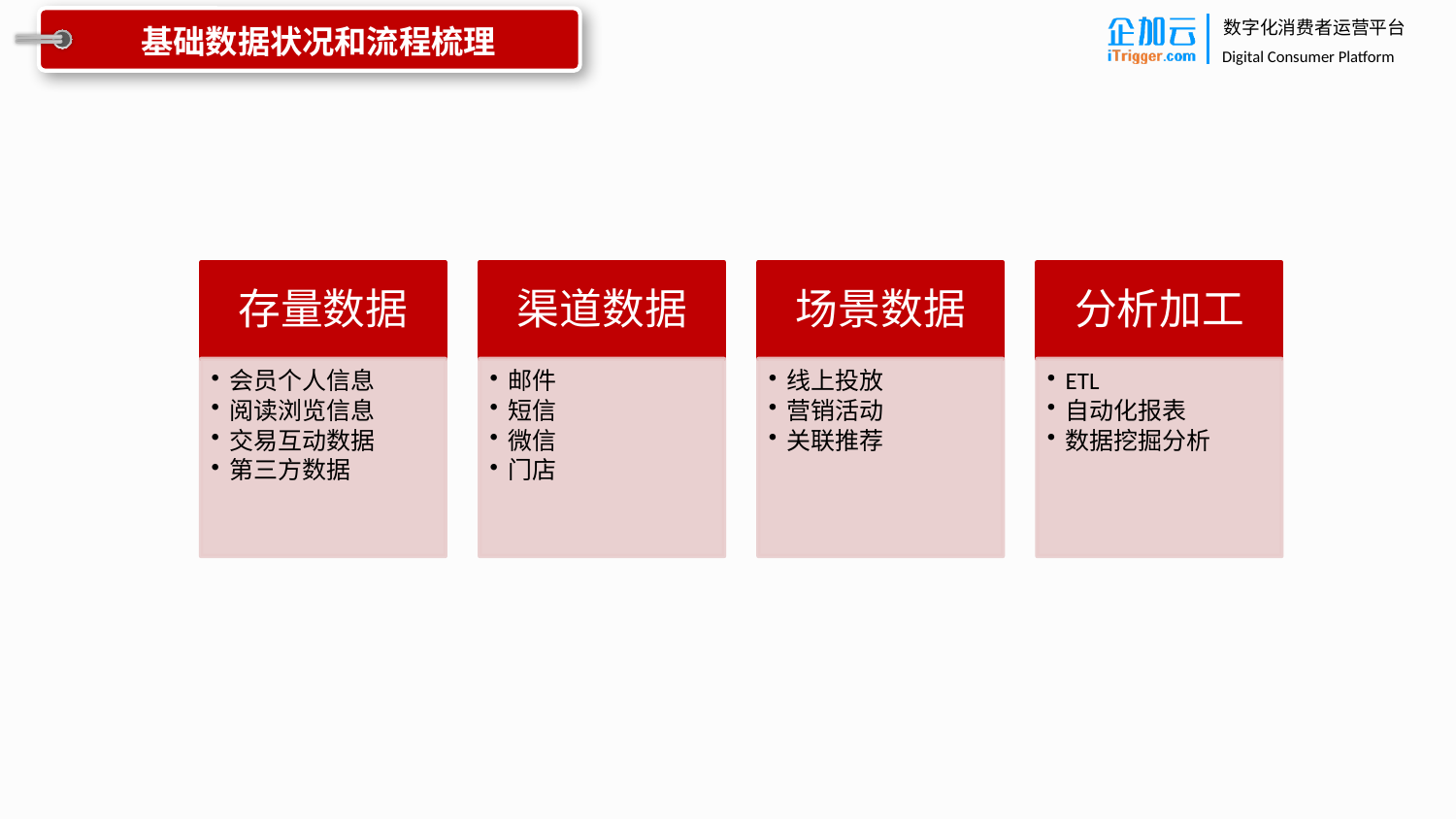

基础数据状况和流程梳理

存量数据
会员个人信息
阅读浏览信息
交易互动数据
第三方数据
渠道数据
邮件
短信
微信
门店
场景数据
线上投放
营销活动
关联推荐
分析加工
ETL
自动化报表
数据挖掘分析